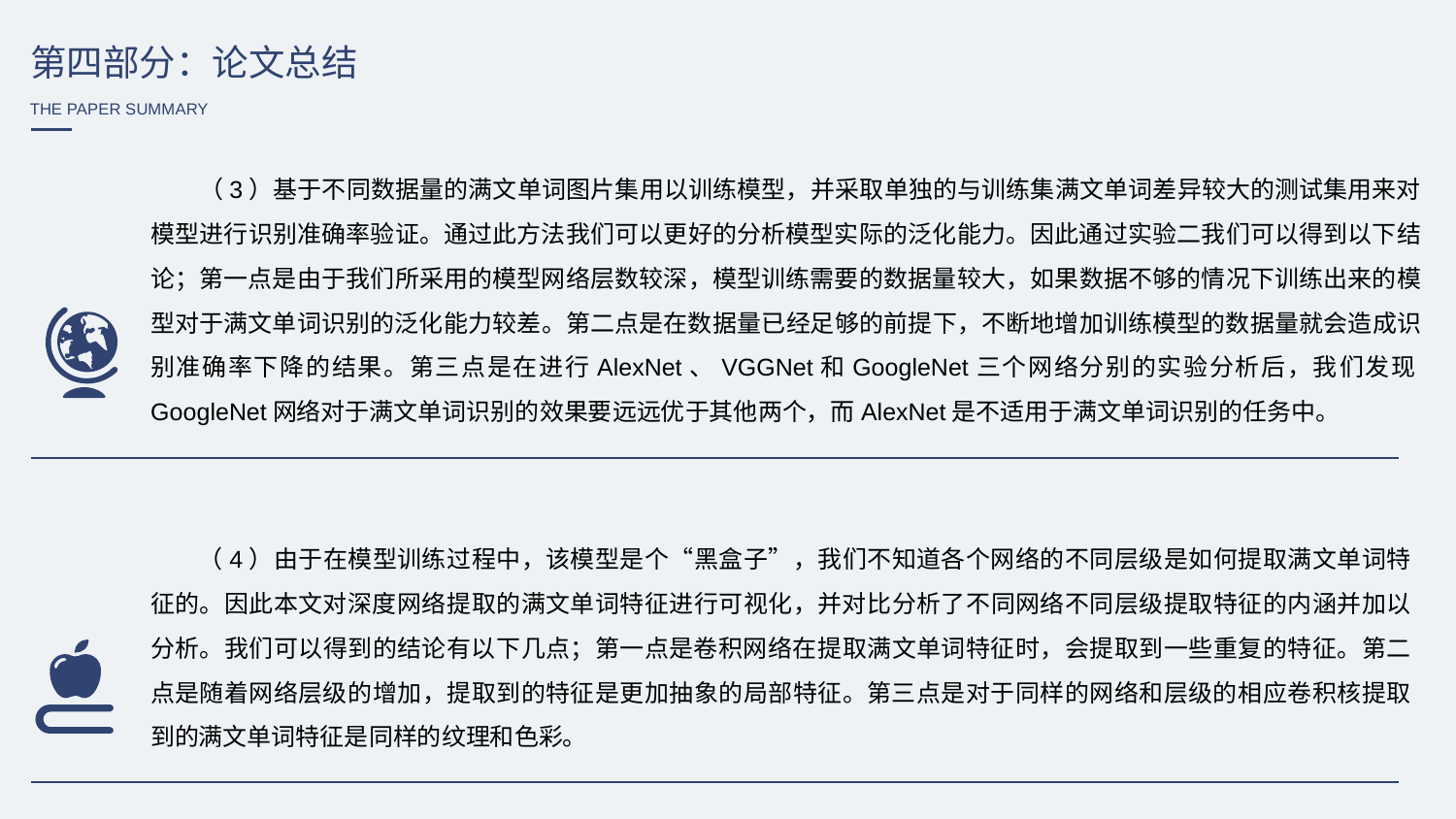

第四部分：论文总结
THE PAPER SUMMARY
（3）基于不同数据量的满文单词图片集用以训练模型，并采取单独的与训练集满文单词差异较大的测试集用来对模型进行识别准确率验证。通过此方法我们可以更好的分析模型实际的泛化能力。因此通过实验二我们可以得到以下结论；第一点是由于我们所采用的模型网络层数较深，模型训练需要的数据量较大，如果数据不够的情况下训练出来的模型对于满文单词识别的泛化能力较差。第二点是在数据量已经足够的前提下，不断地增加训练模型的数据量就会造成识别准确率下降的结果。第三点是在进行AlexNet、VGGNet和GoogleNet三个网络分别的实验分析后，我们发现GoogleNet网络对于满文单词识别的效果要远远优于其他两个，而AlexNet是不适用于满文单词识别的任务中。

（4）由于在模型训练过程中，该模型是个“黑盒子”，我们不知道各个网络的不同层级是如何提取满文单词特征的。因此本文对深度网络提取的满文单词特征进行可视化，并对比分析了不同网络不同层级提取特征的内涵并加以分析。我们可以得到的结论有以下几点；第一点是卷积网络在提取满文单词特征时，会提取到一些重复的特征。第二点是随着网络层级的增加，提取到的特征是更加抽象的局部特征。第三点是对于同样的网络和层级的相应卷积核提取到的满文单词特征是同样的纹理和色彩。